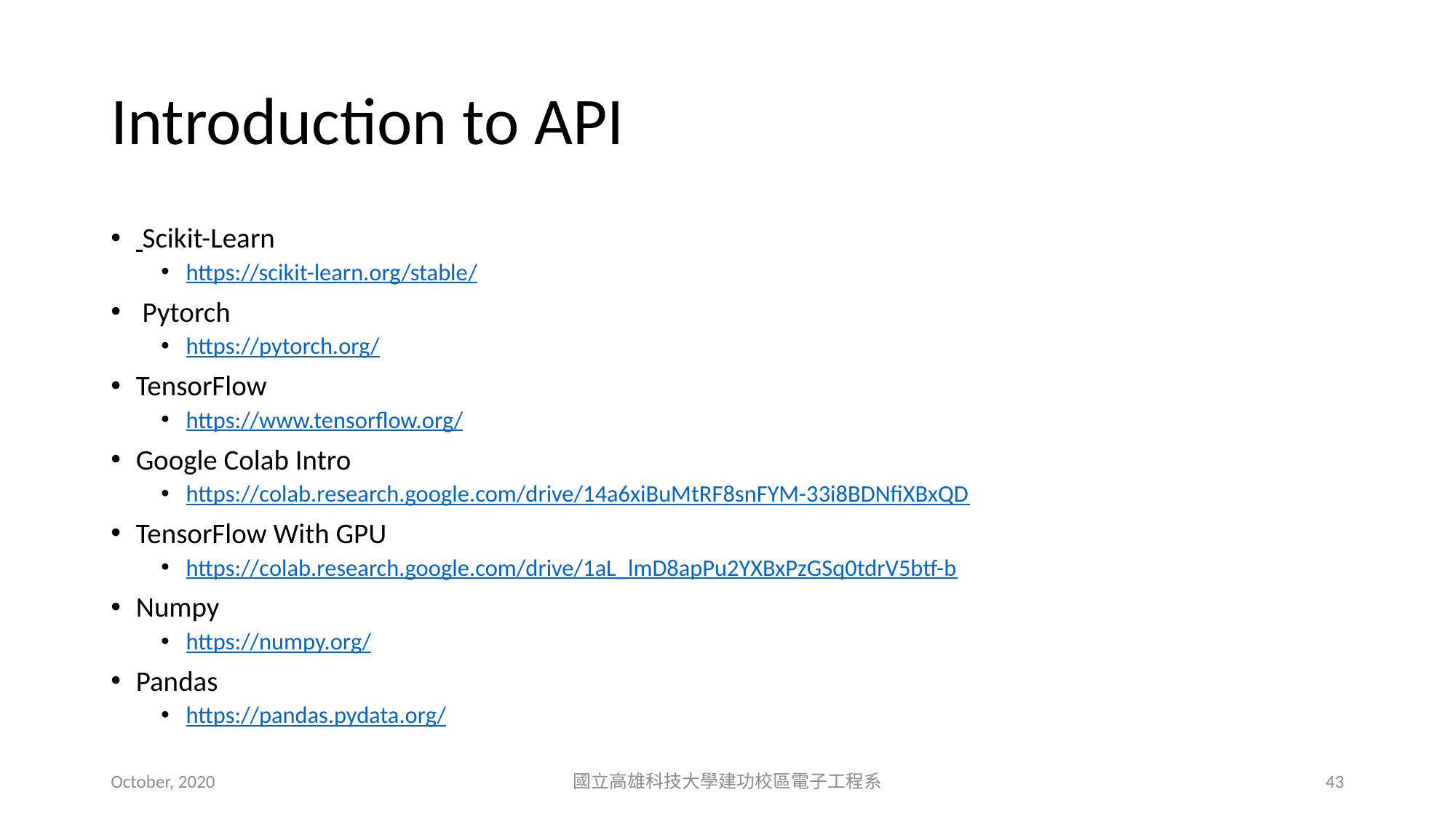

# Introduction to API
 Scikit-Learn
https://scikit-learn.org/stable/
 Pytorch
https://pytorch.org/
TensorFlow
https://www.tensorflow.org/
Google Colab Intro
https://colab.research.google.com/drive/14a6xiBuMtRF8snFYM-33i8BDNfiXBxQD
TensorFlow With GPU
https://colab.research.google.com/drive/1aL_lmD8apPu2YXBxPzGSq0tdrV5btf-b
Numpy
https://numpy.org/
Pandas
https://pandas.pydata.org/

October, 2020
國立高雄科技大學建功校區電子工程系
43